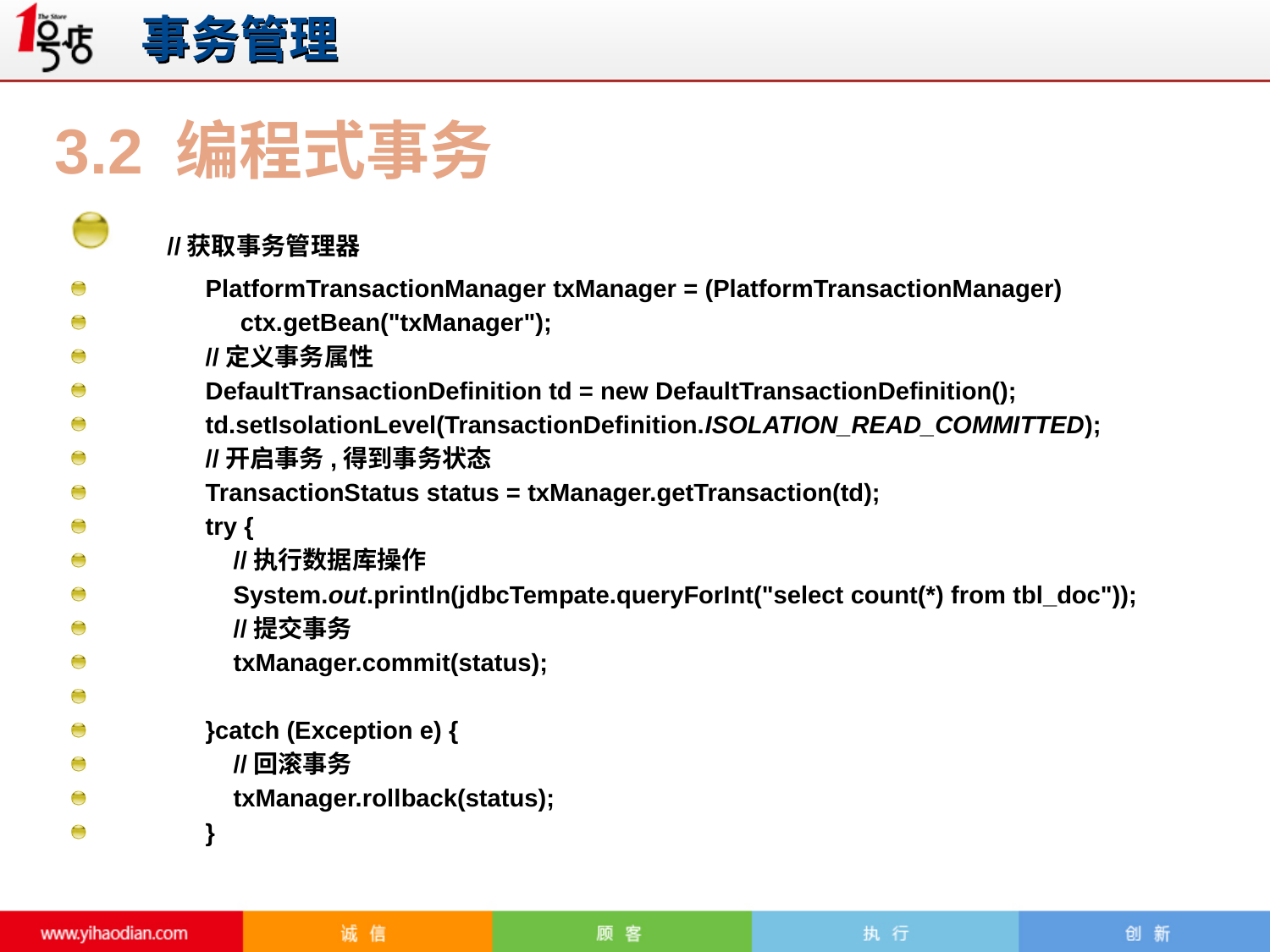

# 事务管理
3.2 编程式事务
 //获取事务管理器
        PlatformTransactionManager txManager = (PlatformTransactionManager)
             ctx.getBean("txManager");
        //定义事务属性
        DefaultTransactionDefinition td = new DefaultTransactionDefinition();
        td.setIsolationLevel(TransactionDefinition.ISOLATION_READ_COMMITTED);
        //开启事务,得到事务状态
        TransactionStatus status = txManager.getTransaction(td);
        try {
            //执行数据库操作
            System.out.println(jdbcTempate.queryForInt("select count(*) from tbl_doc"));
            //提交事务
            txManager.commit(status);

        }catch (Exception e) {
            //回滚事务
            txManager.rollback(status);
        }